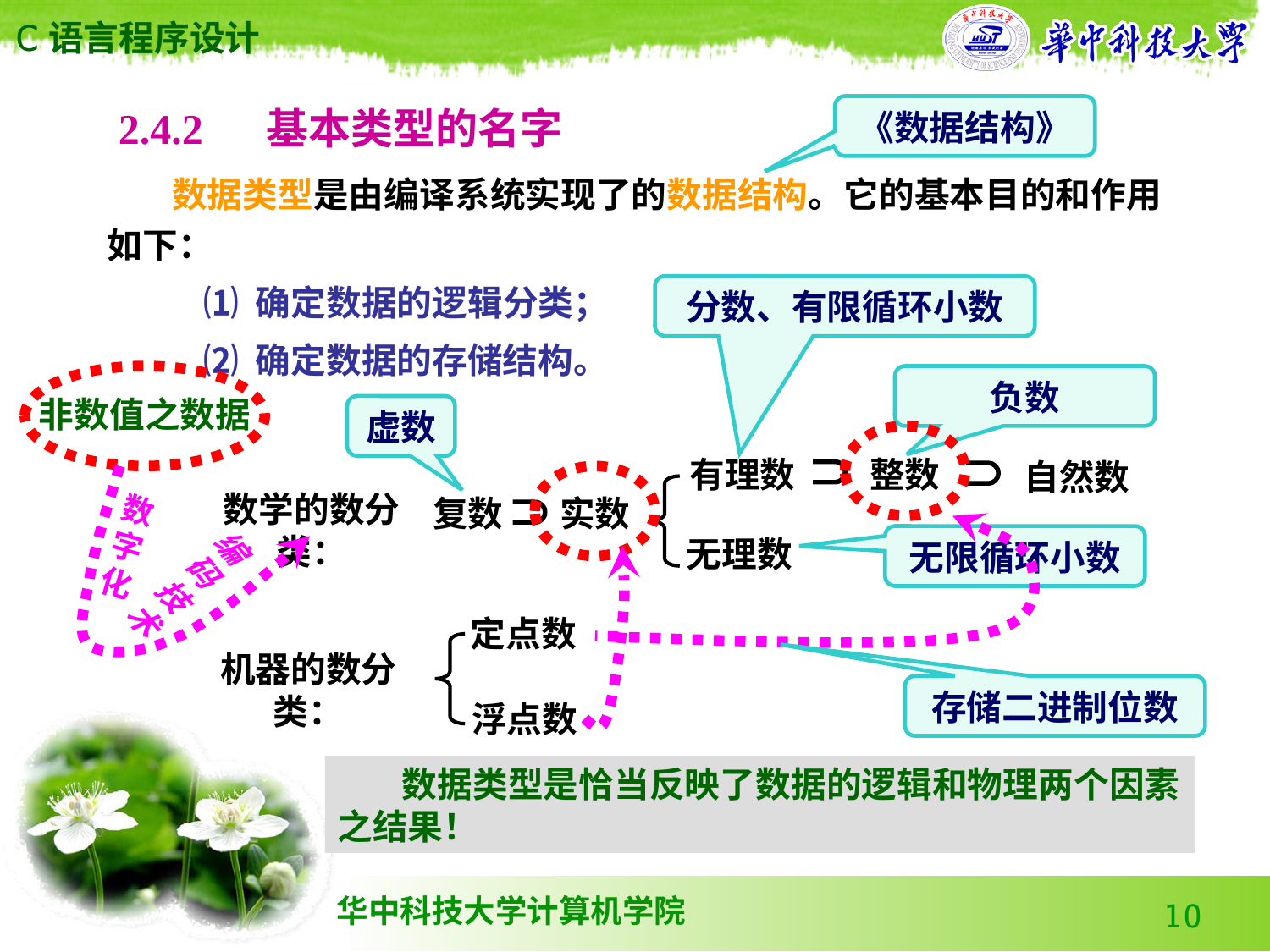

2.4.2 　基本类型的名字
《数据结构》
       数据类型是由编译系统实现了的数据结构。它的基本目的和作用如下：
            ⑴ 确定数据的逻辑分类；
            ⑵ 确定数据的存储结构。
分数、有限循环小数

非数值之数据
负数
虚数
⊃
有理数

⊃
整数
自然数

数字化
编码技术
⊃
复数

实数
数学的数分类：

无限循环小数
无理数

定点数

浮点数
机器的数分类：
存储二进制位数
       数据类型是恰当反映了数据的逻辑和物理两个因素之结果！
10